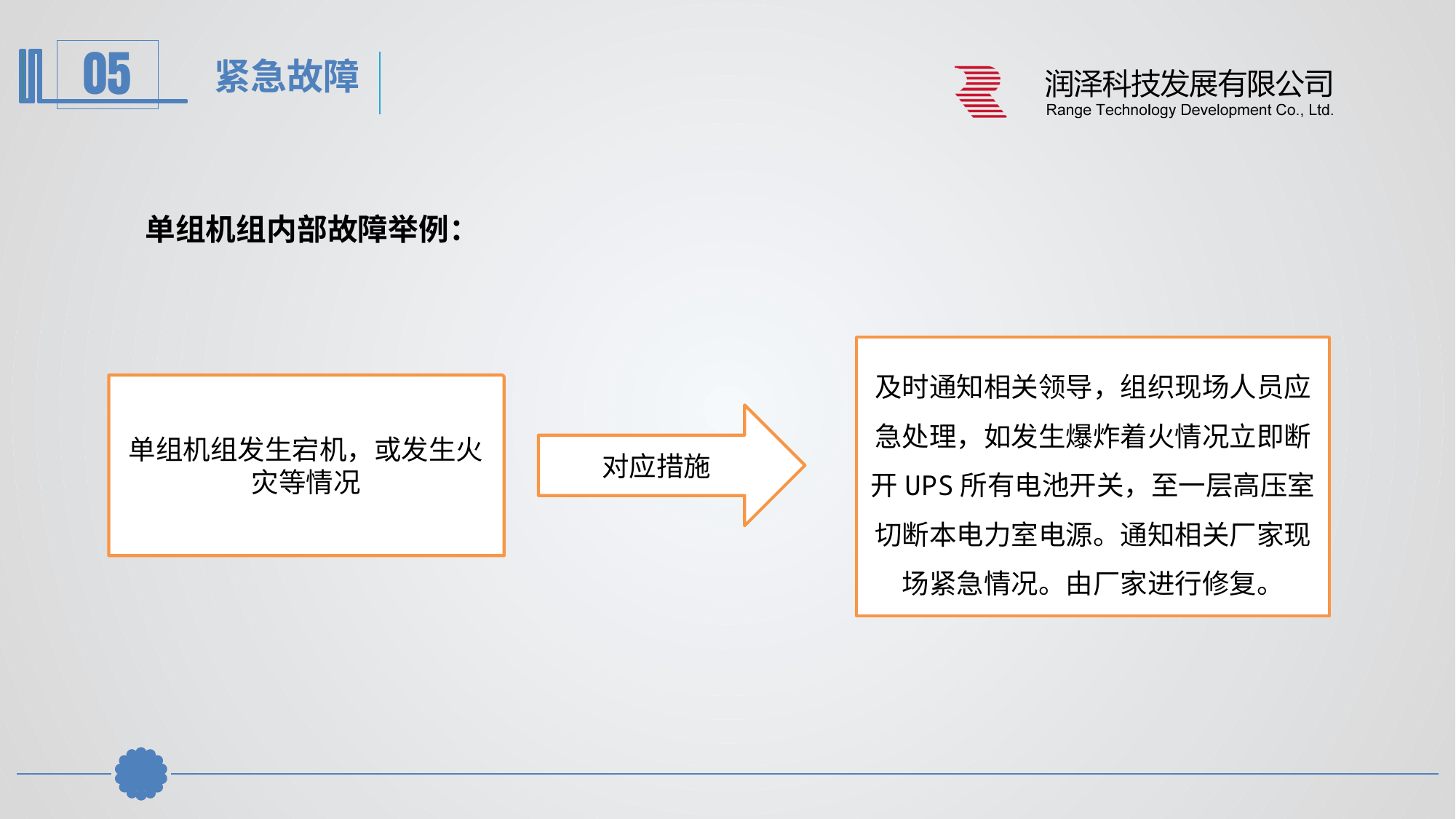

紧急故障
单组机组内部故障举例：
及时通知相关领导，组织现场人员应急处理，如发生爆炸着火情况立即断开UPS所有电池开关，至一层高压室切断本电力室电源。通知相关厂家现场紧急情况。由厂家进行修复。
单组机组发生宕机，或发生火灾等情况
对应措施
23